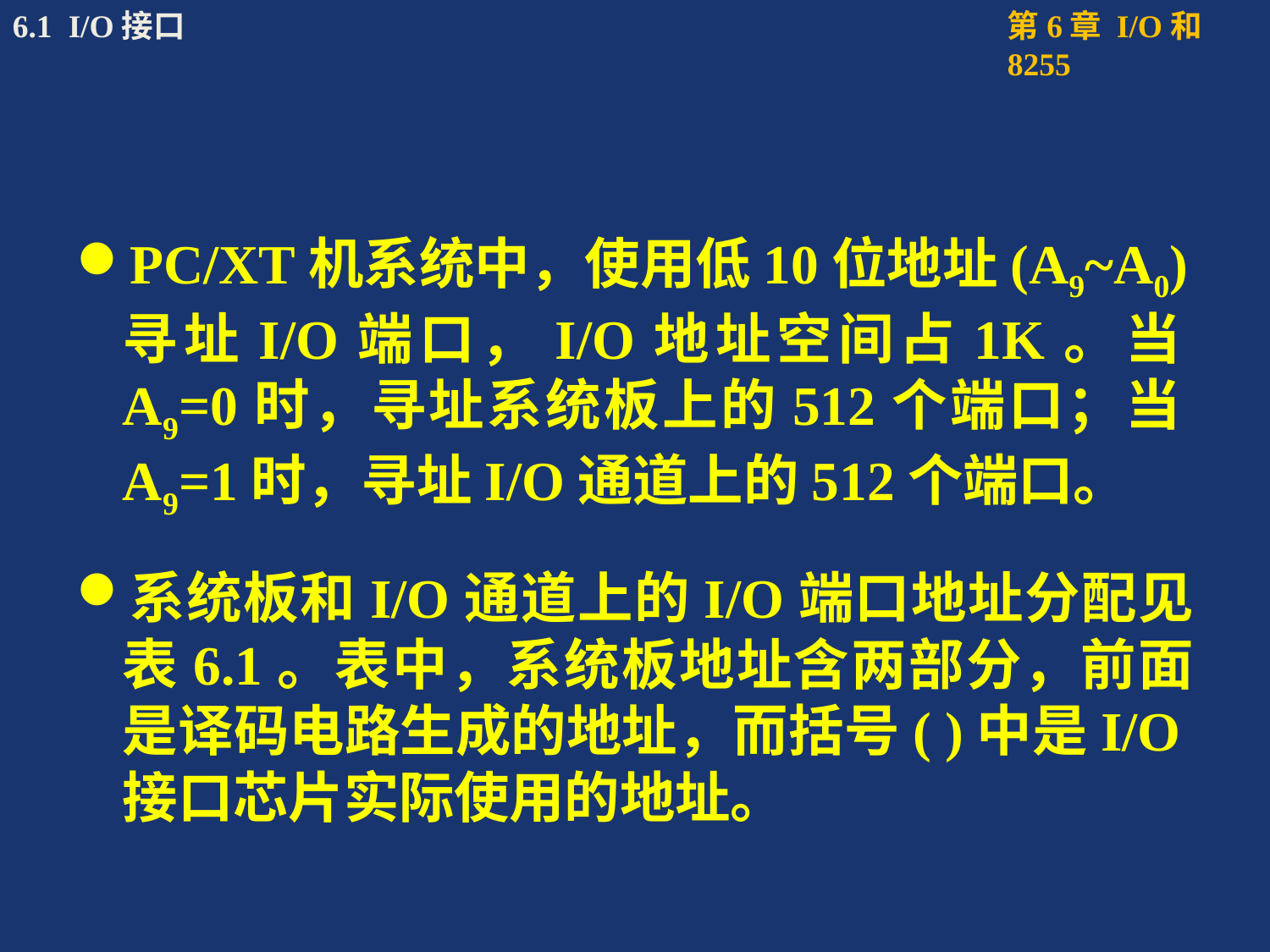

PC/XT机系统中，使用低10位地址(A9~A0)寻址I/O端口，I/O地址空间占1K。当A9=0时，寻址系统板上的512个端口；当A9=1时，寻址I/O通道上的512个端口。
系统板和I/O通道上的I/O端口地址分配见表6.1。表中，系统板地址含两部分，前面是译码电路生成的地址，而括号( )中是I/O接口芯片实际使用的地址。